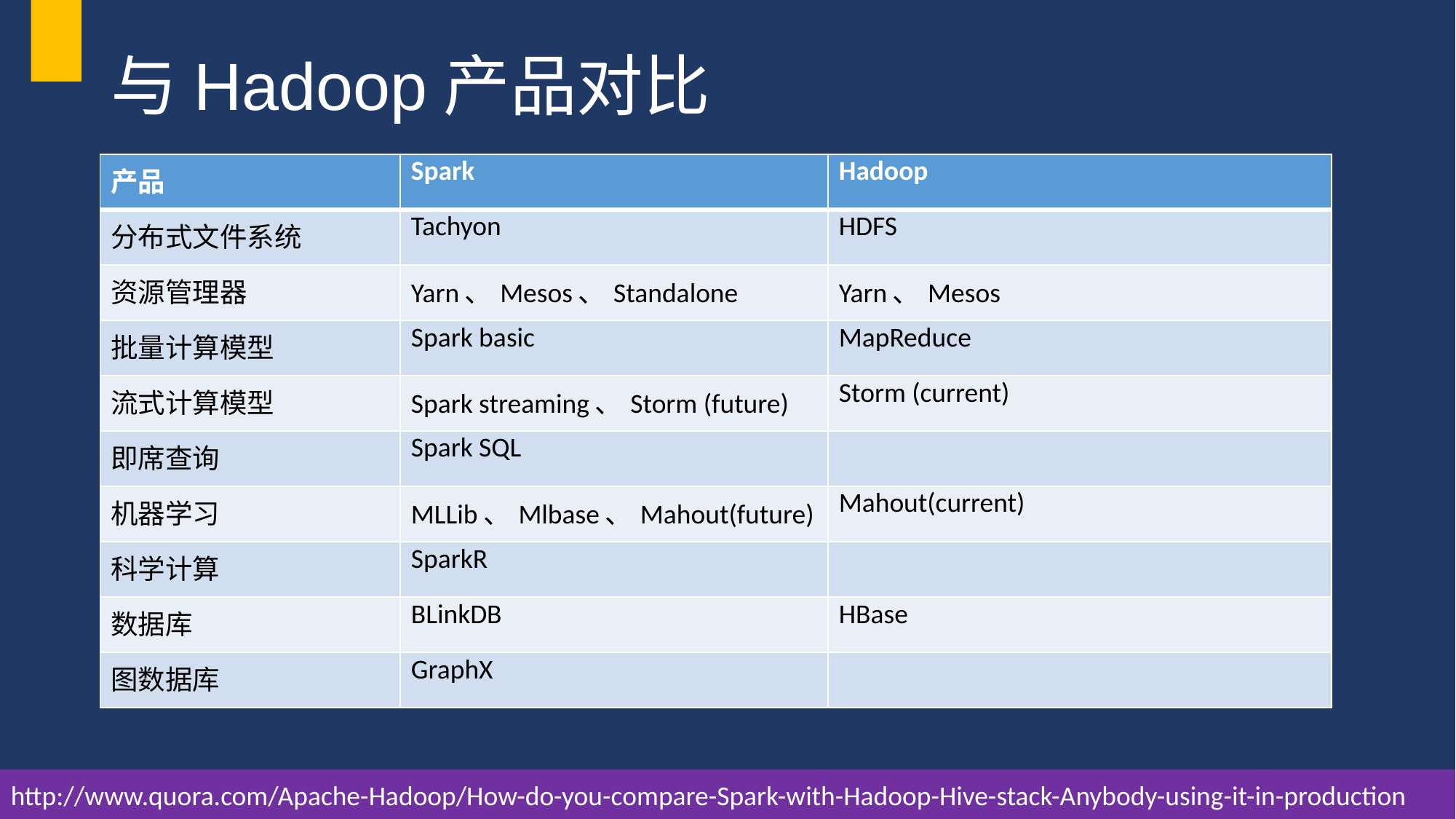

# 与Hadoop产品对比
| 产品 | Spark | Hadoop |
| --- | --- | --- |
| 分布式文件系统 | Tachyon | HDFS |
| 资源管理器 | Yarn、Mesos、Standalone | Yarn、Mesos |
| 批量计算模型 | Spark basic | MapReduce |
| 流式计算模型 | Spark streaming、Storm (future) | Storm (current) |
| 即席查询 | Spark SQL |  |
| 机器学习 | MLLib、Mlbase、Mahout(future) | Mahout(current) |
| 科学计算 | SparkR |  |
| 数据库 | BLinkDB | HBase |
| 图数据库 | GraphX |  |
http://www.quora.com/Apache-Hadoop/How-do-you-compare-Spark-with-Hadoop-Hive-stack-Anybody-using-it-in-production